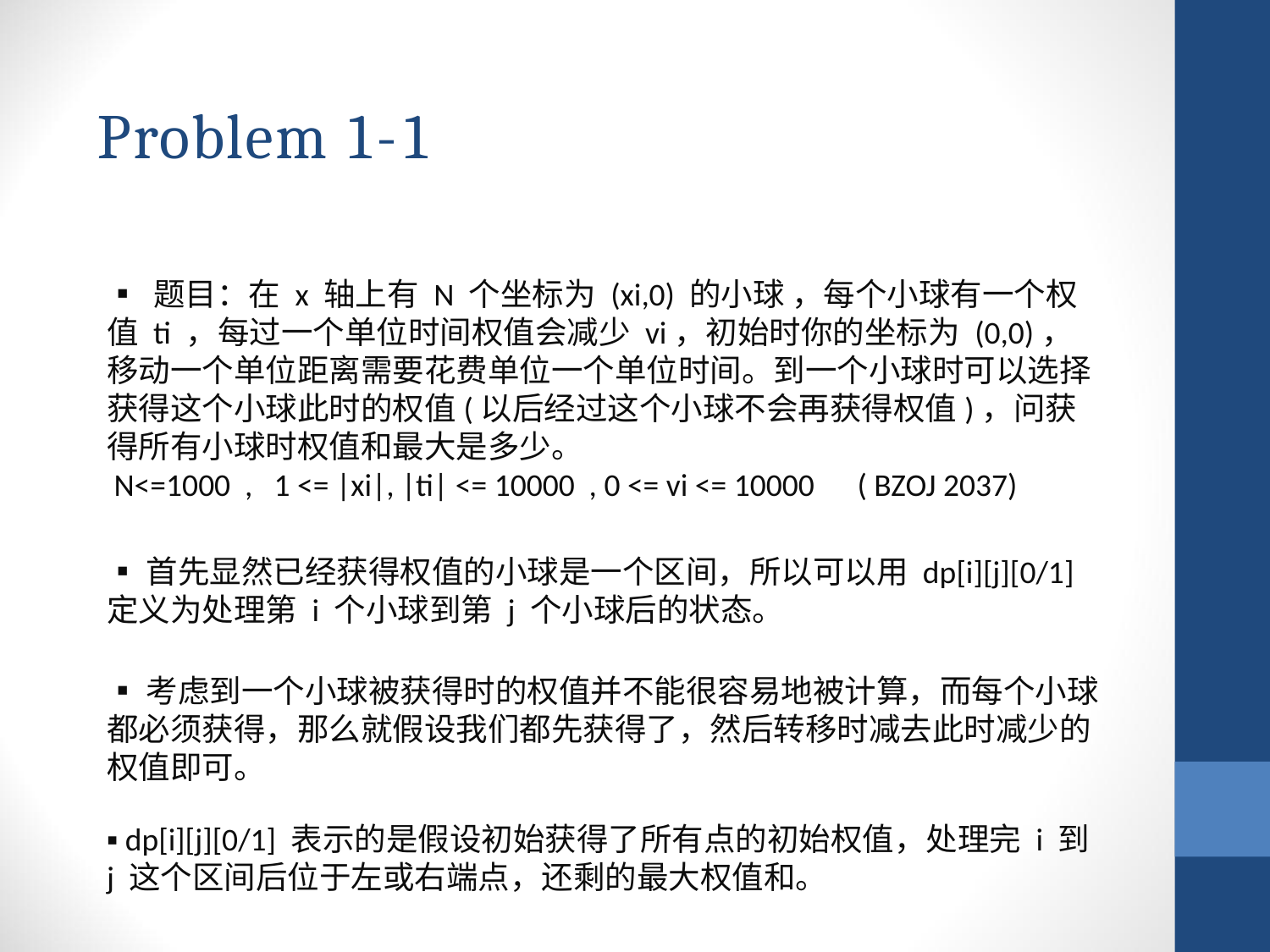

Problem 1-1
▪ 题目：在 x 轴上有 N 个坐标为 (xi,0) 的小球 ，每个小球有一个权值 ti ，每过一个单位时间权值会减少 vi，初始时你的坐标为 (0,0)，移动一个单位距离需要花费单位一个单位时间。到一个小球时可以选择获得这个小球此时的权值(以后经过这个小球不会再获得权值)，问获得所有小球时权值和最大是多少。
 N<=1000  ,   1 <= |xi|, |ti| <= 10000  , 0 <= vi <= 10000      ( BZOJ 2037)
▪首先显然已经获得权值的小球是一个区间，所以可以用 dp[i][j][0/1] 定义为处理第 i 个小球到第 j 个小球后的状态。
▪考虑到一个小球被获得时的权值并不能很容易地被计算，而每个小球都必须获得，那么就假设我们都先获得了，然后转移时减去此时减少的权值即可。
▪ dp[i][j][0/1] 表示的是假设初始获得了所有点的初始权值，处理完 i 到 j 这个区间后位于左或右端点，还剩的最大权值和。